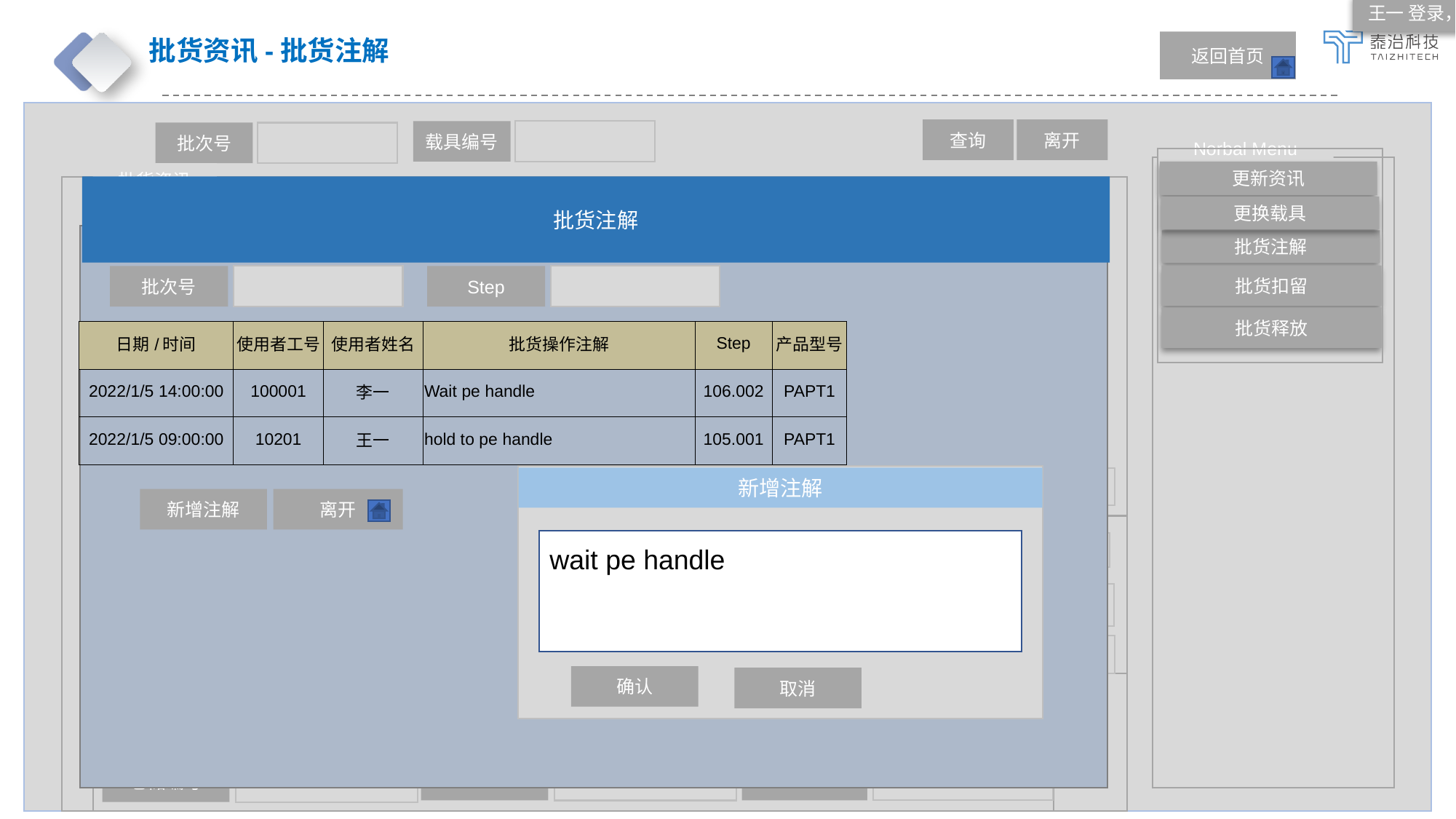

王一 登录，其他用户使用 请重新登录账号
# 批货资讯-批货注解
返回首页

查询
离开
载具编号

批次号

Norbal Menu

更新资讯
批货资讯

批货注解
基本信息
更换载具
产品信息

优先级

程式编号

批货注解
片数

批货状态

下线优先级

批货扣留
批次号

Step

污染等级

完成期限/W/O Due

上次作业时间

总时长
剩余

批货释放
| 日期/时间 | 使用者工号 | 使用者姓名 | 批货操作注解 | Step | 产品型号 |
| --- | --- | --- | --- | --- | --- |
| 2022/1/5 14:00:00 | 100001 | 李一 | Wait pe handle | 106.002 | PAPT1 |
| 2022/1/5 09:00:00 | 10201 | 王一 | hold to pe handle | 105.001 | PAPT1 |
Step Qtime

Qtime

结束站点数
剩余

预派时间

新增注解

新增注解
离开

目前作业

wait pe handle

作业编号

站别

途程编号

站点名称

机台编号

站点数

预派机台

最后处理者
预派者

确认
取消
批货位置

BANK 编号

机台编号

传送状态

多批

载具TYPE

仓储编号